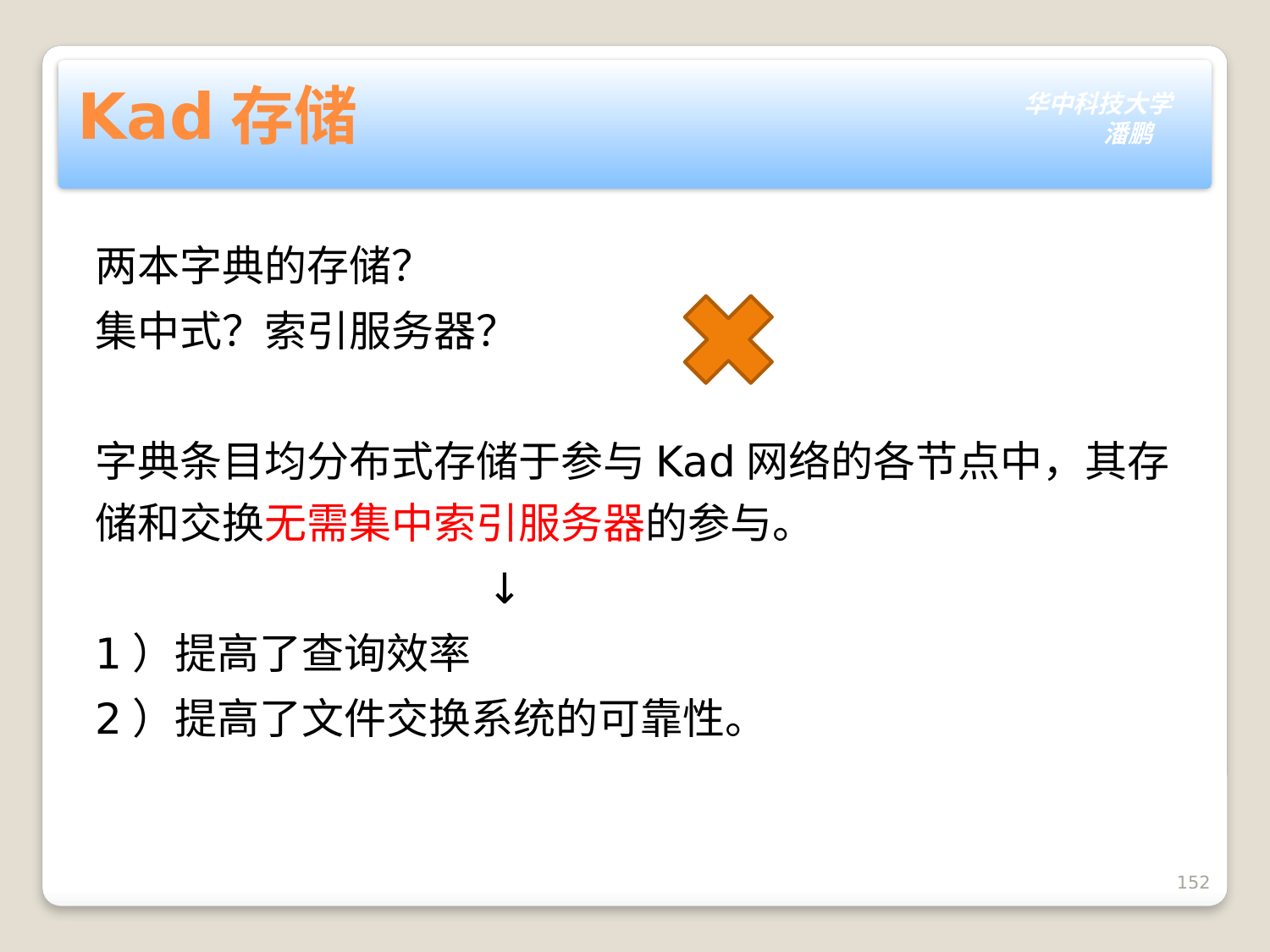

# Kad存储
两本字典的存储？
集中式？索引服务器？

字典条目均分布式存储于参与Kad网络的各节点中，其存储和交换无需集中索引服务器的参与。
                             ↓
1）提高了查询效率
2）提高了文件交换系统的可靠性。

152